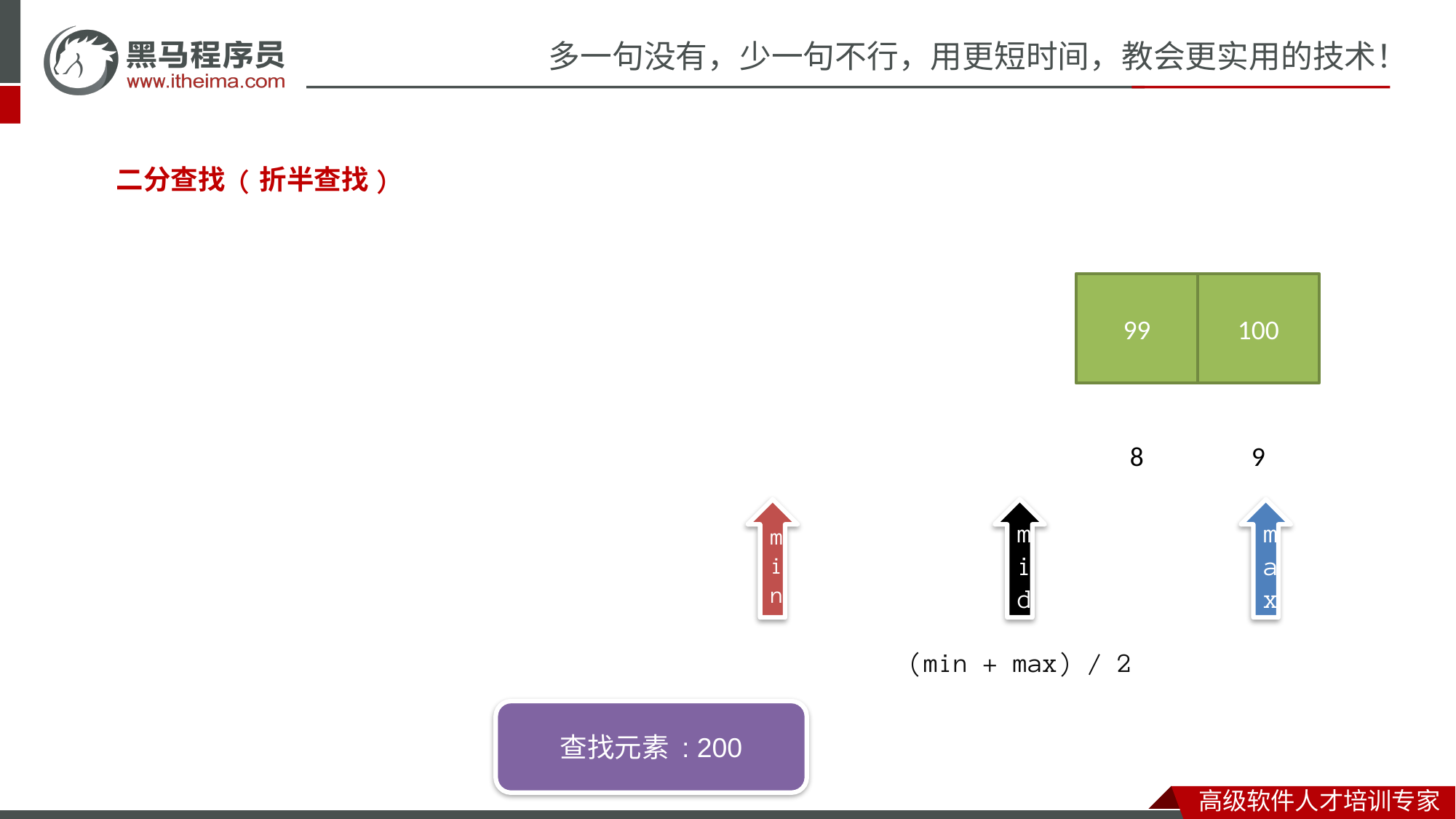

二分查找 (折半查找)
100
99
9
8
min
mid
max
(min + max) / 2
查找元素 : 200